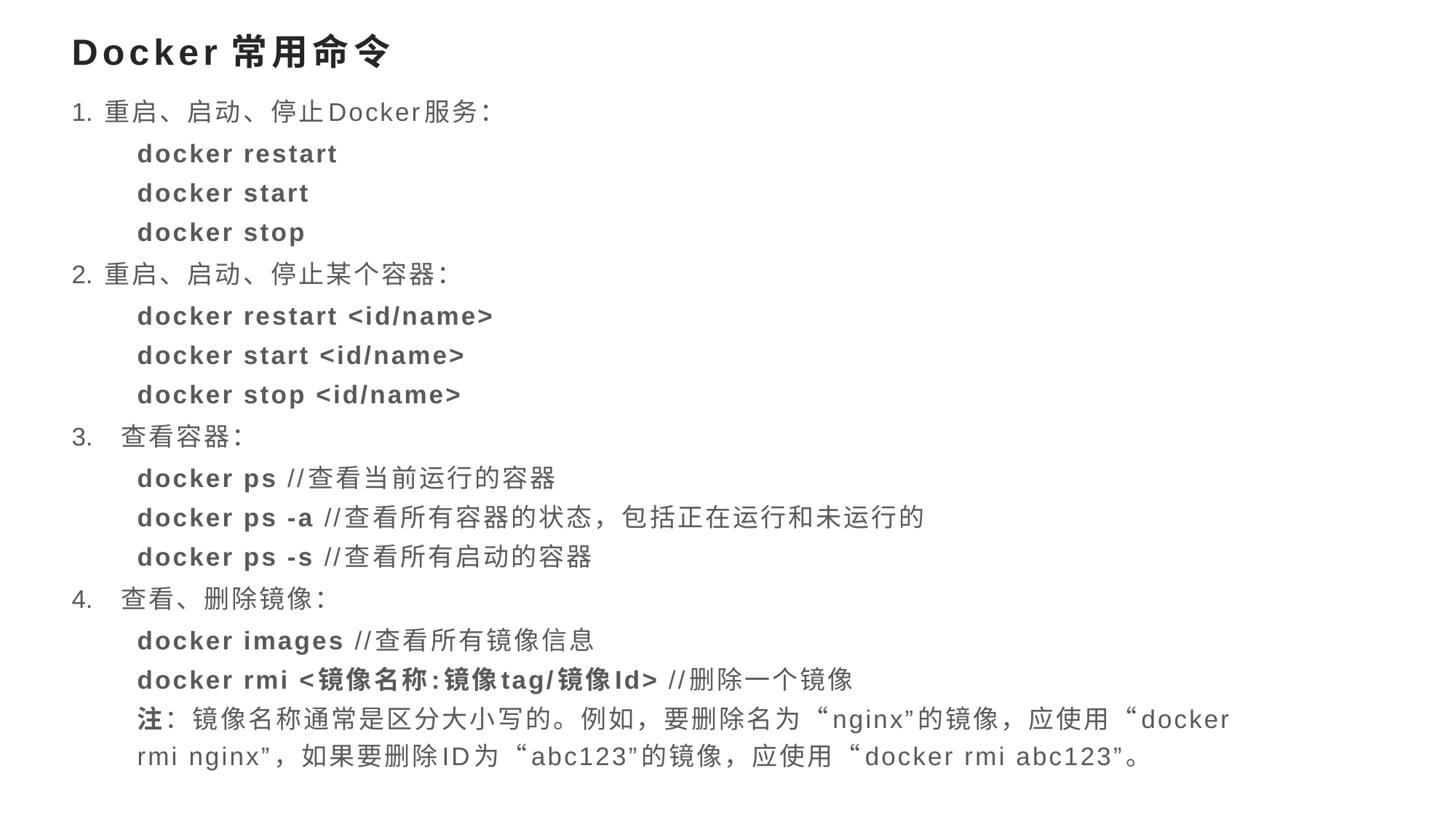

# Docker常用命令
重启、启动、停止Docker服务：
docker restart
docker start
docker stop
重启、启动、停止某个容器：
docker restart <id/name>
docker start <id/name>
docker stop <id/name>
查看容器：
docker ps //查看当前运行的容器
docker ps -a //查看所有容器的状态，包括正在运行和未运行的
docker ps -s //查看所有启动的容器
查看、删除镜像：
docker images //查看所有镜像信息
docker rmi <镜像名称:镜像tag/镜像Id> //删除一个镜像
注：镜像名称通常是区分大小写的。例如，要删除名为“nginx”的镜像，应使用“docker rmi nginx”，如果要删除ID为“abc123”的镜像，应使用“docker rmi abc123”。